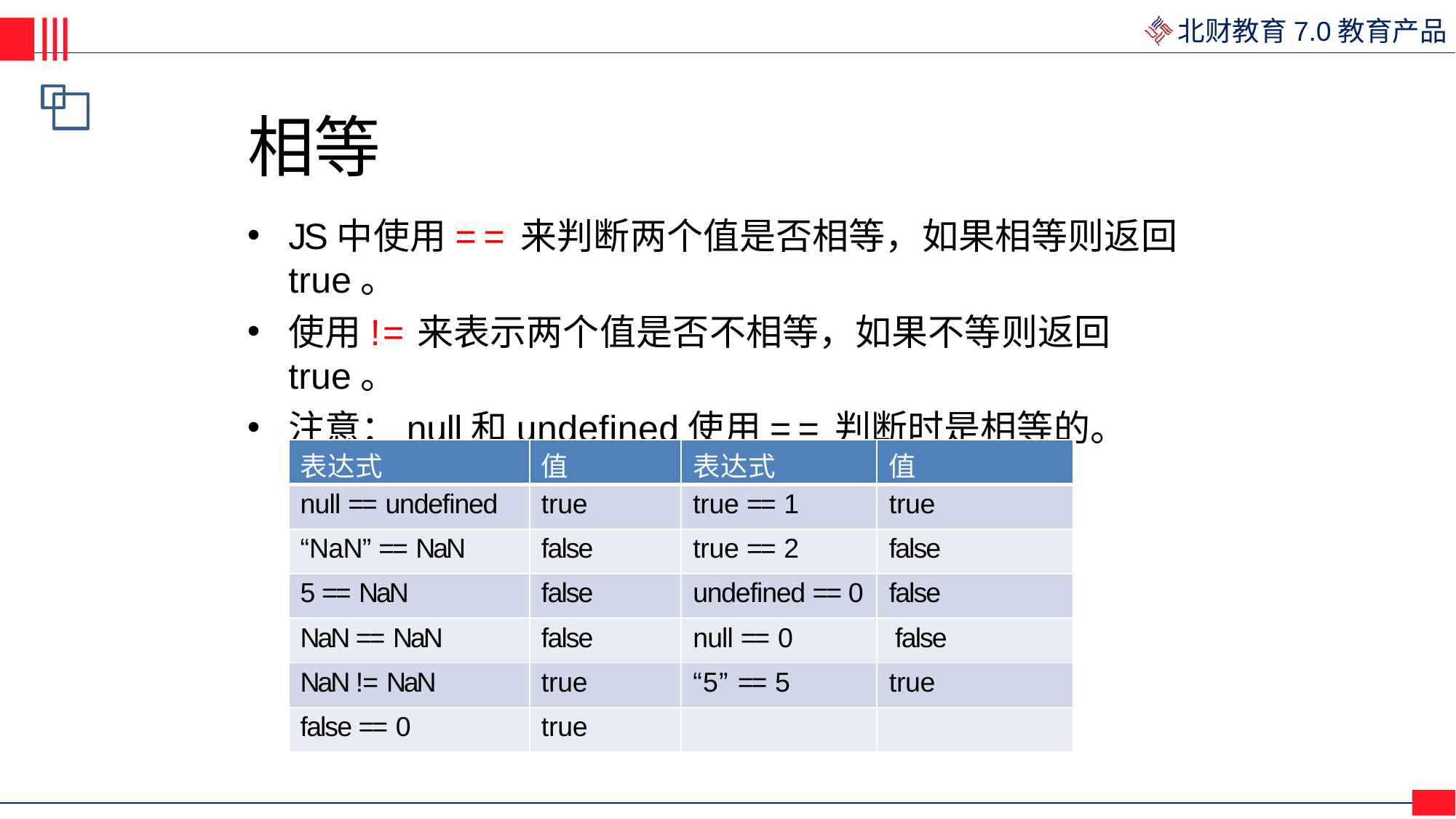

# 相等
JS中使用==来判断两个值是否相等，如果相等则返回
true。
使用!=来表示两个值是否不相等，如果不等则返回true。
注意：null和undefined使用==判断时是相等的。
| 表达式 | 值 | 表达式 | 值 |
| --- | --- | --- | --- |
| null == undefined | true | true == 1 | true |
| “NaN” == NaN | false | true == 2 | false |
| 5 == NaN | false | undefined == 0 | false |
| NaN == NaN | false | null == 0 | false |
| NaN != NaN | true | “5” == 5 | true |
| false == 0 | true |  |  |